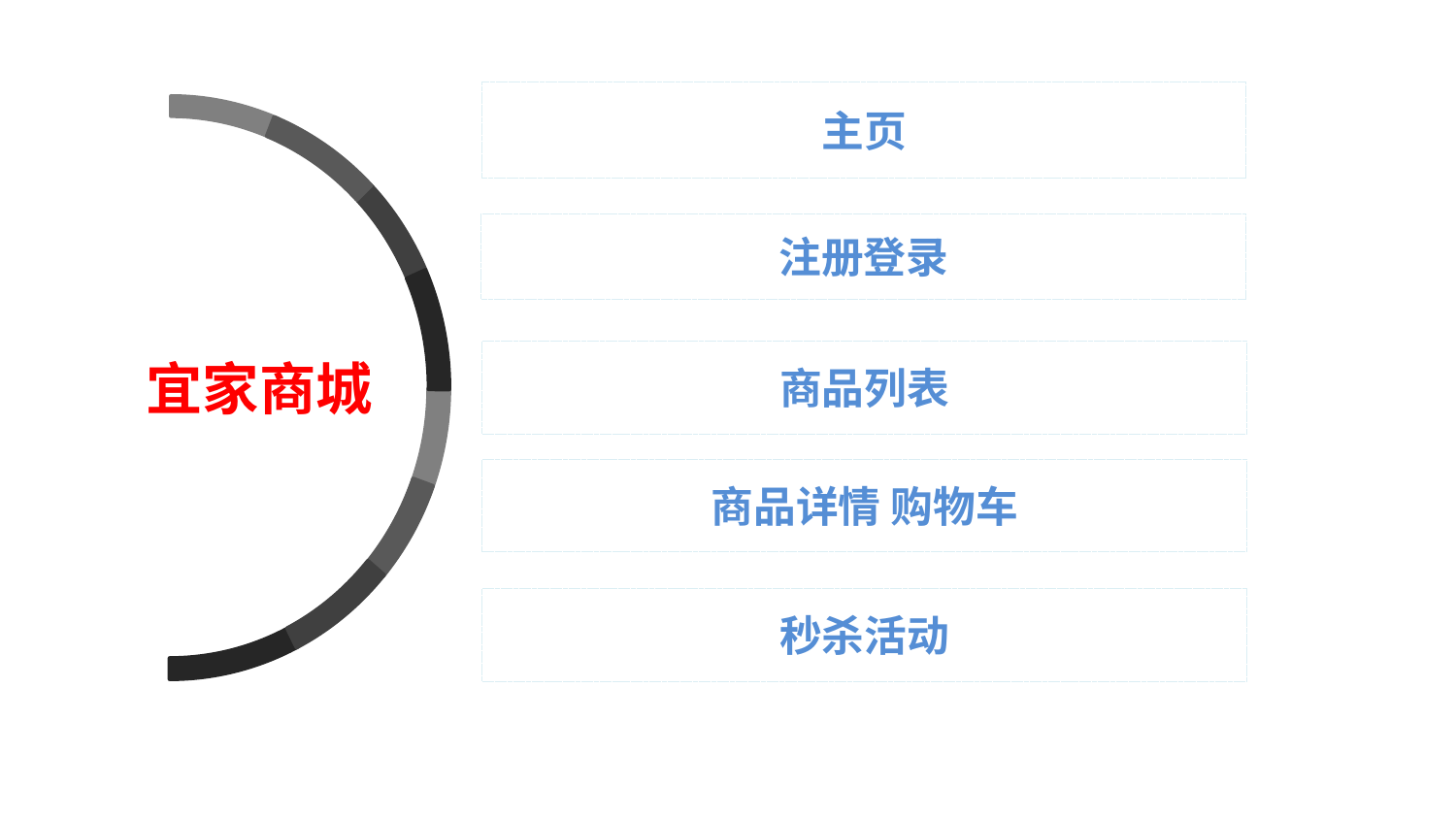

主页

宜家商城
注册登录
商品列表
商品详情 购物车
秒杀活动